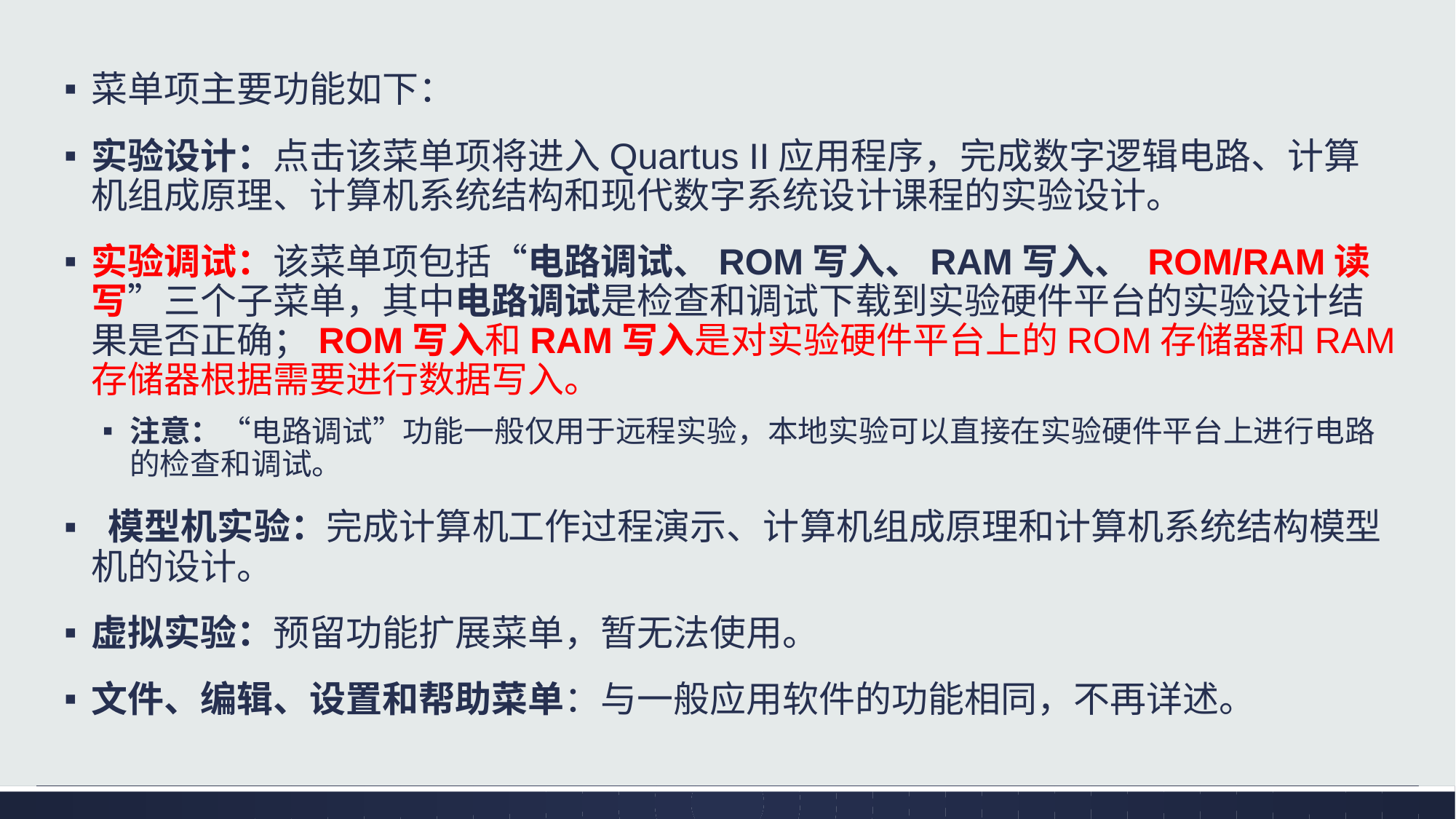

菜单项主要功能如下：
实验设计：点击该菜单项将进入Quartus II应用程序，完成数字逻辑电路、计算机组成原理、计算机系统结构和现代数字系统设计课程的实验设计。
实验调试：该菜单项包括“电路调试、ROM写入、RAM写入、 ROM/RAM读写”三个子菜单，其中电路调试是检查和调试下载到实验硬件平台的实验设计结果是否正确；ROM写入和RAM写入是对实验硬件平台上的ROM存储器和RAM存储器根据需要进行数据写入。
注意：“电路调试”功能一般仅用于远程实验，本地实验可以直接在实验硬件平台上进行电路的检查和调试。
 模型机实验：完成计算机工作过程演示、计算机组成原理和计算机系统结构模型机的设计。
虚拟实验：预留功能扩展菜单，暂无法使用。
文件、编辑、设置和帮助菜单：与一般应用软件的功能相同，不再详述。